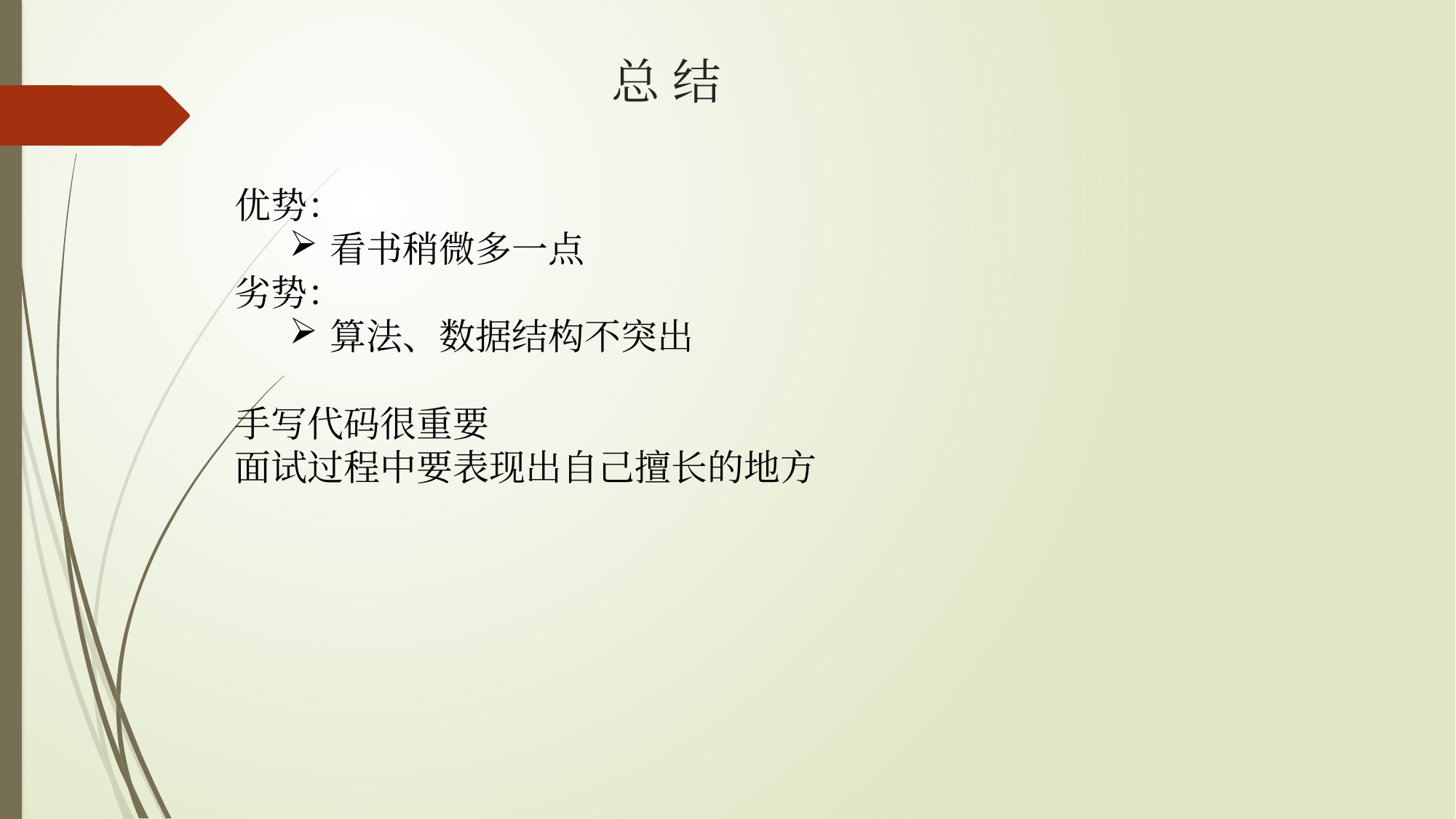

# 总 结
优势：
看书稍微多一点
劣势：
算法、数据结构不突出
手写代码很重要
面试过程中要表现出自己擅长的地方